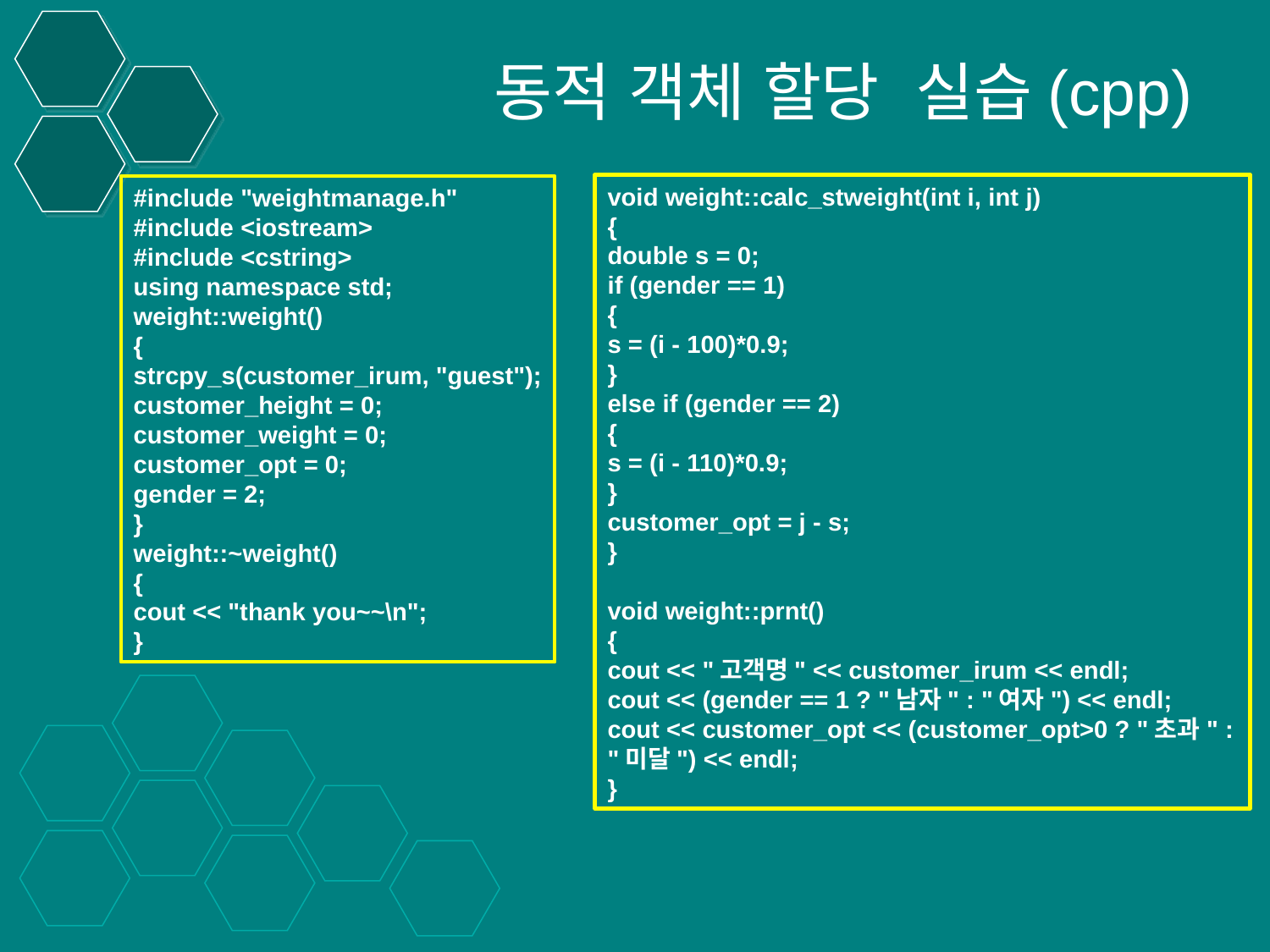

동적 객체 할당  실습(cpp)
void weight::calc_stweight(int i, int j)
{
double s = 0;
if (gender == 1)
{
s = (i - 100)*0.9;
}
else if (gender == 2)
{
s = (i - 110)*0.9;
}
customer_opt = j - s;
}

void weight::prnt()
{
cout << "고객명" << customer_irum << endl;
cout << (gender == 1 ? "남자" : "여자") << endl;
cout << customer_opt << (customer_opt>0 ? "초과" : "미달") << endl;
}
#include "weightmanage.h"
#include <iostream>
#include <cstring>
using namespace std;
weight::weight()
{
strcpy_s(customer_irum, "guest");
customer_height = 0;
customer_weight = 0;
customer_opt = 0;
gender = 2;
}
weight::~weight()
{
cout << "thank you~~\n";
}